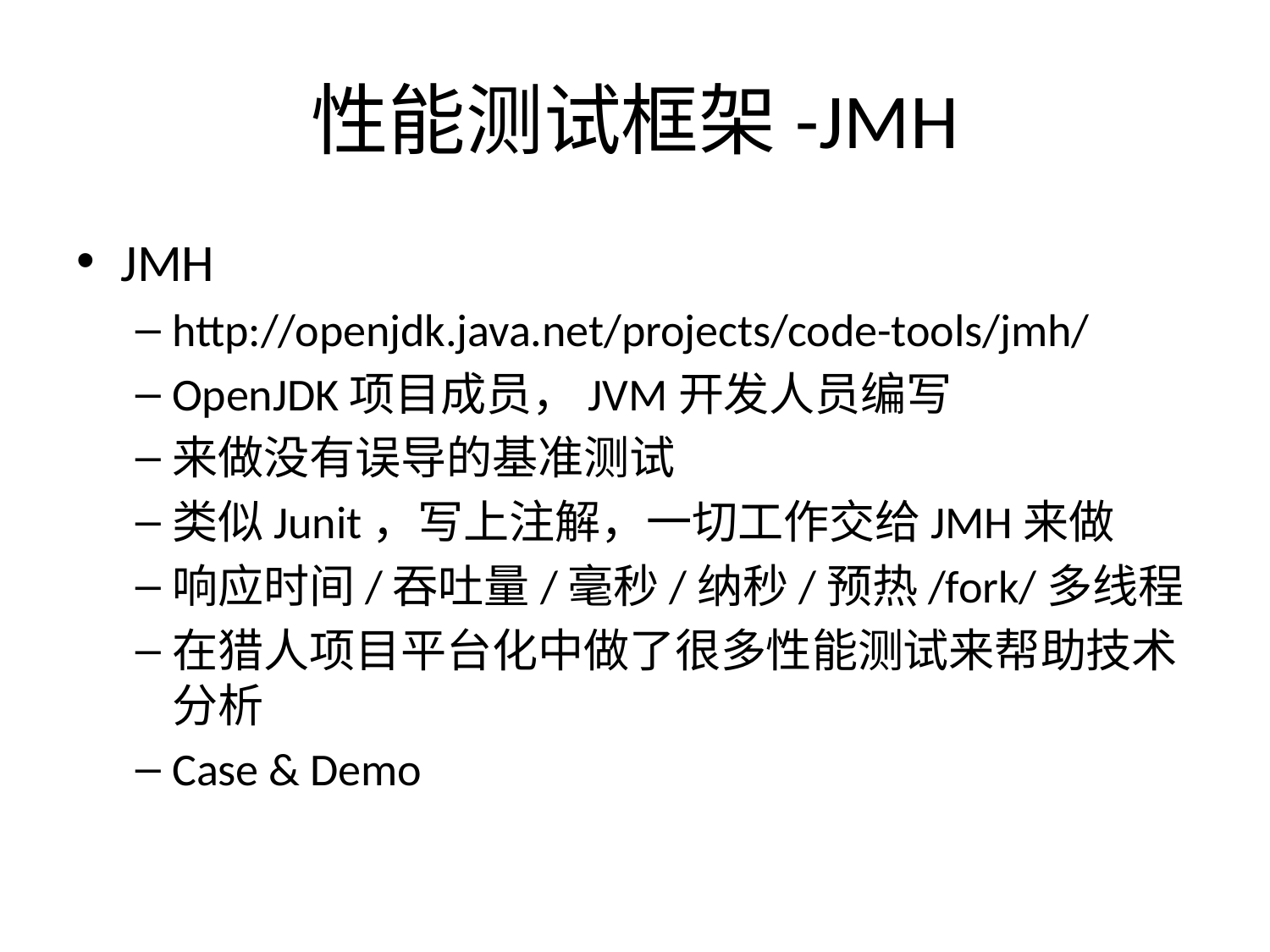

# 性能测试框架-JMH
JMH
http://openjdk.java.net/projects/code-tools/jmh/
OpenJDK项目成员，JVM开发人员编写
来做没有误导的基准测试
类似Junit，写上注解，一切工作交给JMH来做
响应时间/吞吐量/毫秒/纳秒/预热/fork/多线程
在猎人项目平台化中做了很多性能测试来帮助技术分析
Case & Demo